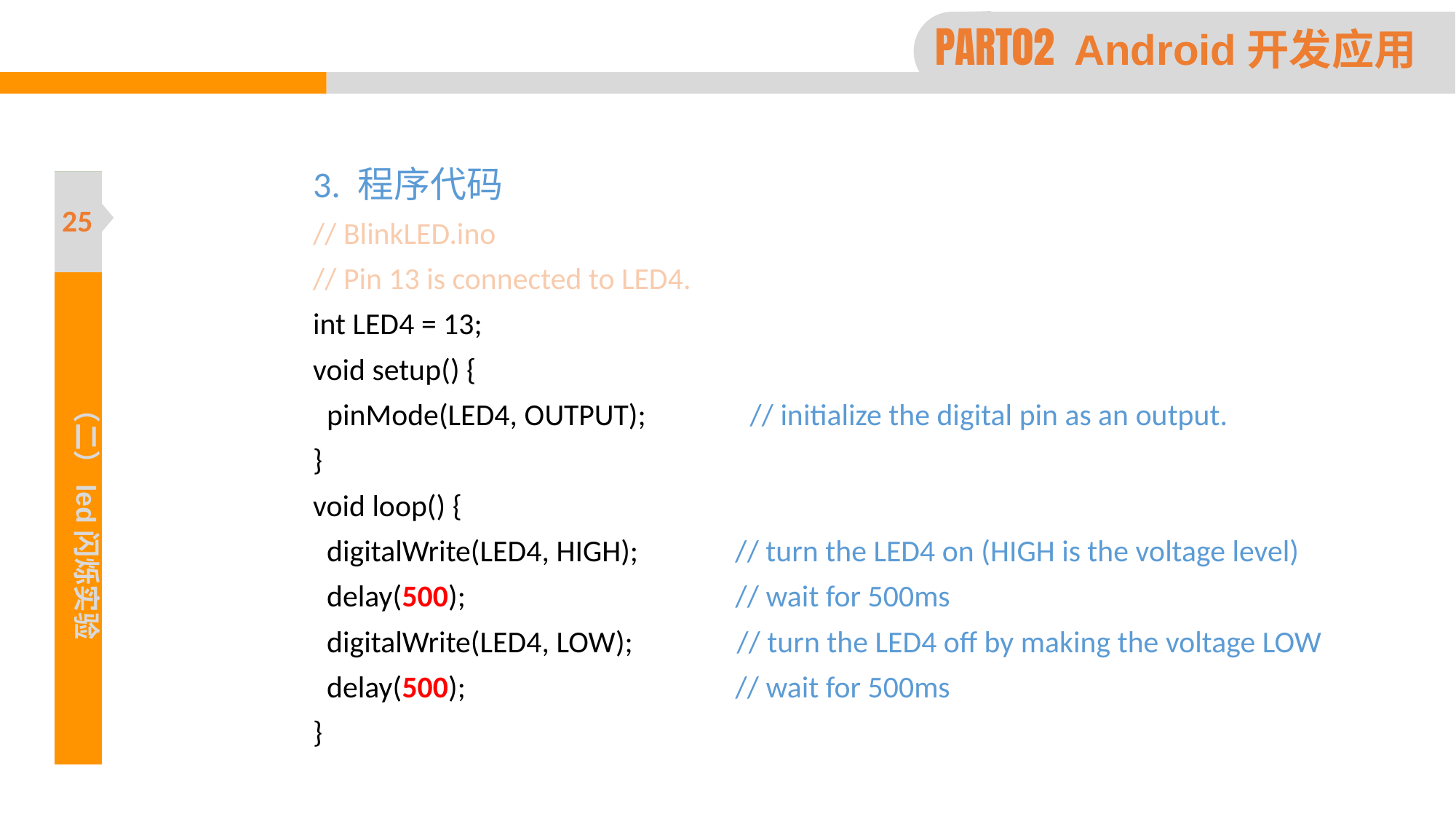

PART02  Android开发应用
3. 程序代码
// BlinkLED.ino
// Pin 13 is connected to LED4.
int LED4 = 13;
void setup() {
  pinMode(LED4, OUTPUT);               // initialize the digital pin as an output.
}
void loop() {
  digitalWrite(LED4, HIGH);              // turn the LED4 on (HIGH is the voltage level)
  delay(500);                                       // wait for 500ms
  digitalWrite(LED4, LOW);               // turn the LED4 off by making the voltage LOW
  delay(500);                                       // wait for 500ms
}
25
（二）led闪烁实验